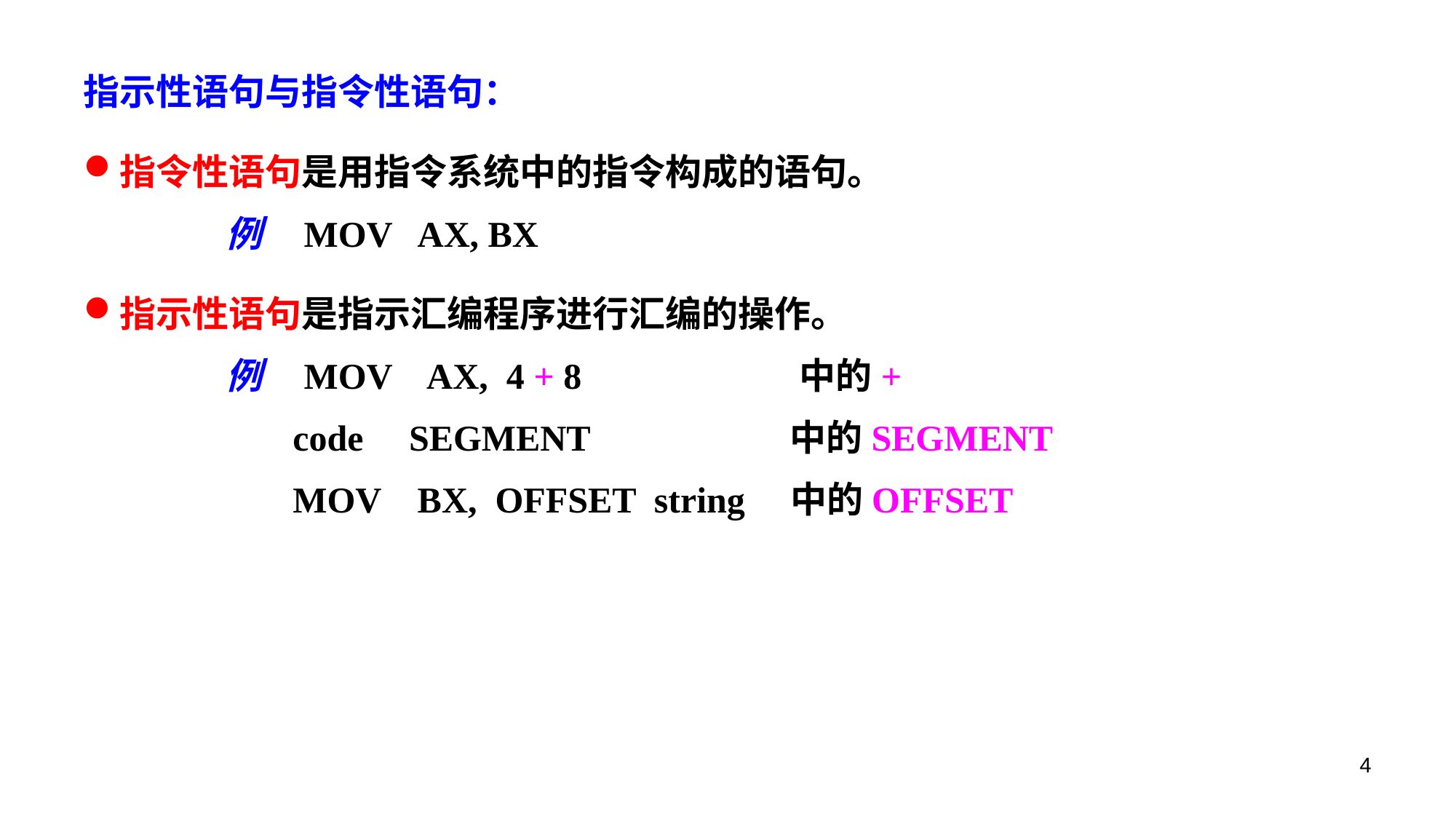

指示性语句与指令性语句：
指令性语句是用指令系统中的指令构成的语句。
   例    MOV   AX, BX
指示性语句是指示汇编程序进行汇编的操作。
   例    MOV    AX,  4 + 8                       中的+
           code     SEGMENT                     中的SEGMENT
           MOV    BX,  OFFSET  string    中的OFFSET

4